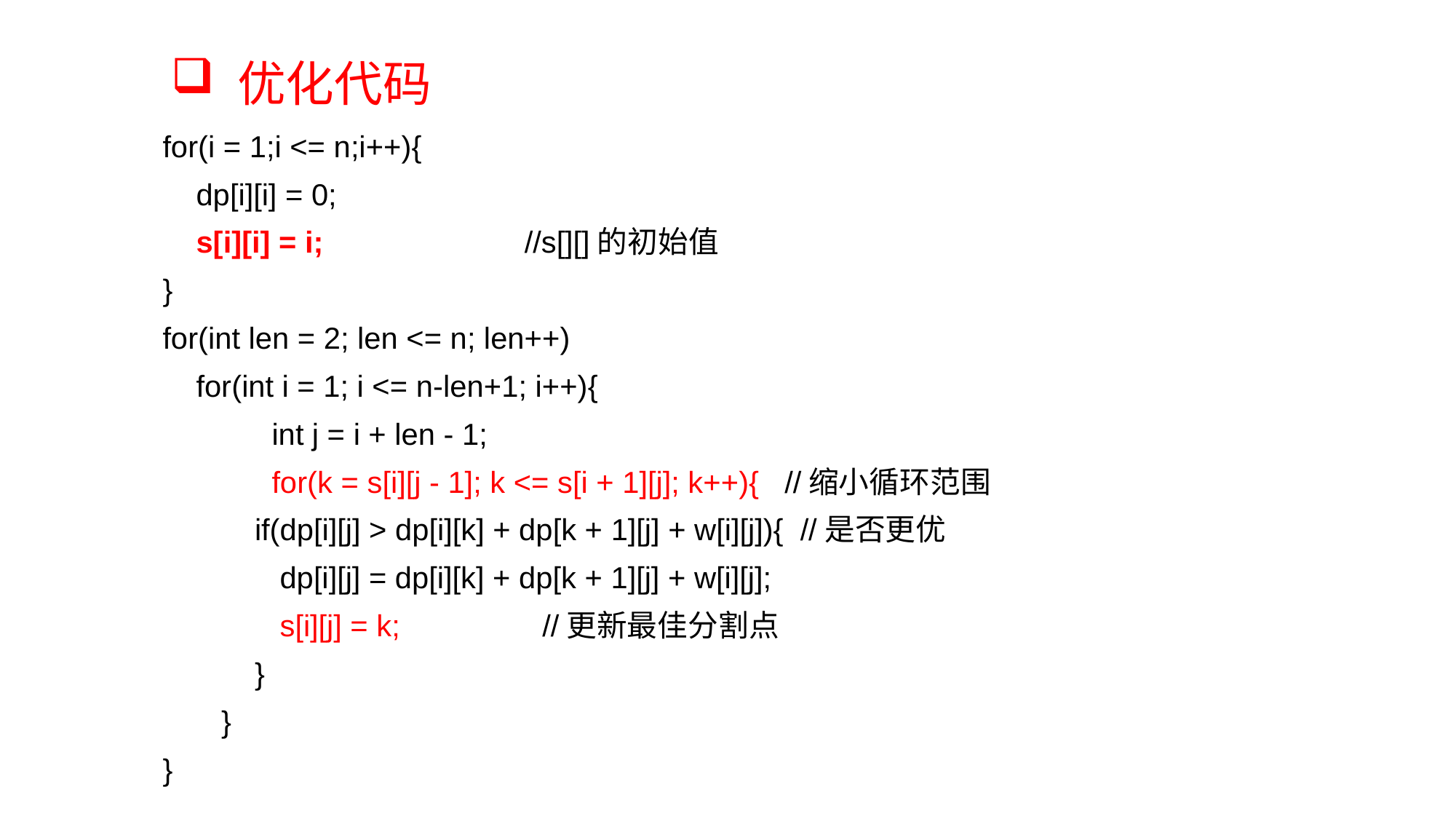

# 优化代码
for(i = 1;i <= n;i++){
    dp[i][i] = 0;
    s[i][i] = i;                        //s[][]的初始值
}
for(int len = 2; len <= n; len++)
    for(int i = 1; i <= n-len+1; i++){
   	int j = i + len - 1;
   	for(k = s[i][j - 1]; k <= s[i + 1][j]; k++){   //缩小循环范围
           if(dp[i][j] > dp[i][k] + dp[k + 1][j] + w[i][j]){  //是否更优
              dp[i][j] = dp[i][k] + dp[k + 1][j] + w[i][j];
              s[i][j] = k;                 //更新最佳分割点
           }
       }
}